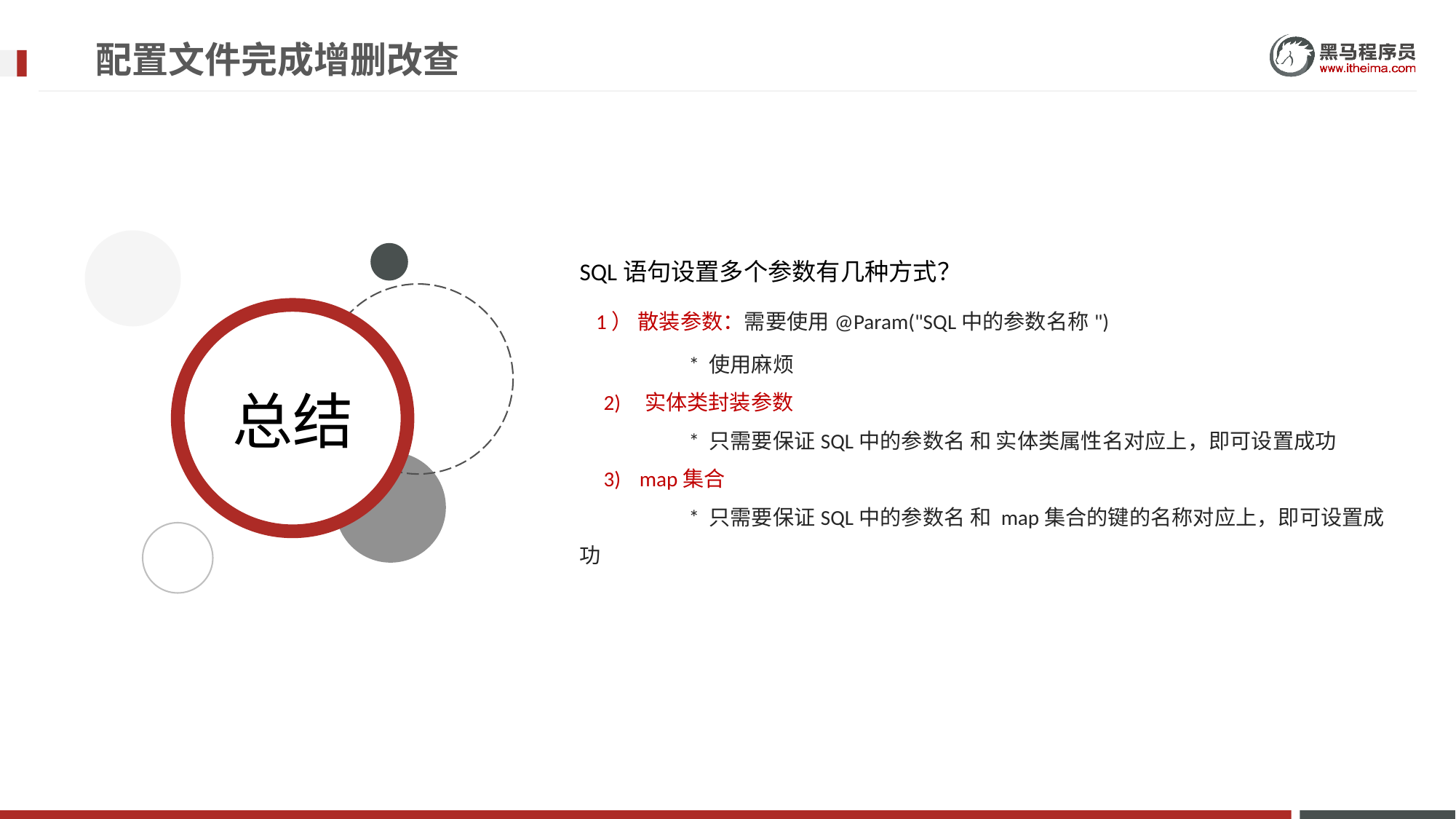

# 配置文件完成增删改查

SQL语句设置多个参数有几种方式？
   1） 散装参数：需要使用@Param("SQL中的参数名称")
	* 使用麻烦
    2)    实体类封装参数
	* 只需要保证SQL中的参数名 和 实体类属性名对应上，即可设置成功
    3)    map集合
	* 只需要保证SQL中的参数名 和 map集合的键的名称对应上，即可设置成功